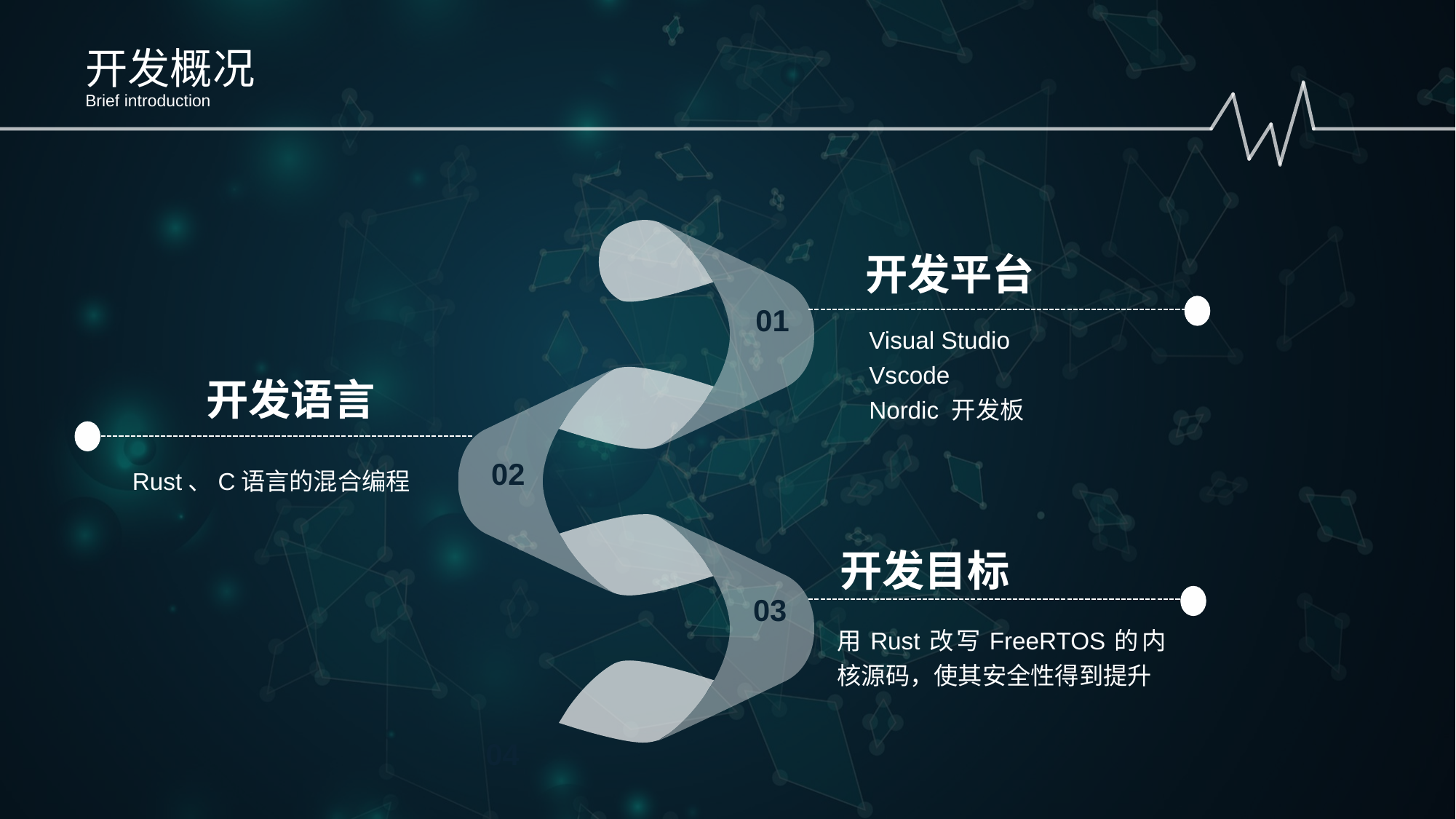

开发概况
Brief introduction

01

02

03

04
开发平台
Visual Studio
Vscode
Nordic 开发板
开发语言
Rust、C语言的混合编程
开发目标
用Rust改写FreeRTOS的内核源码，使其安全性得到提升